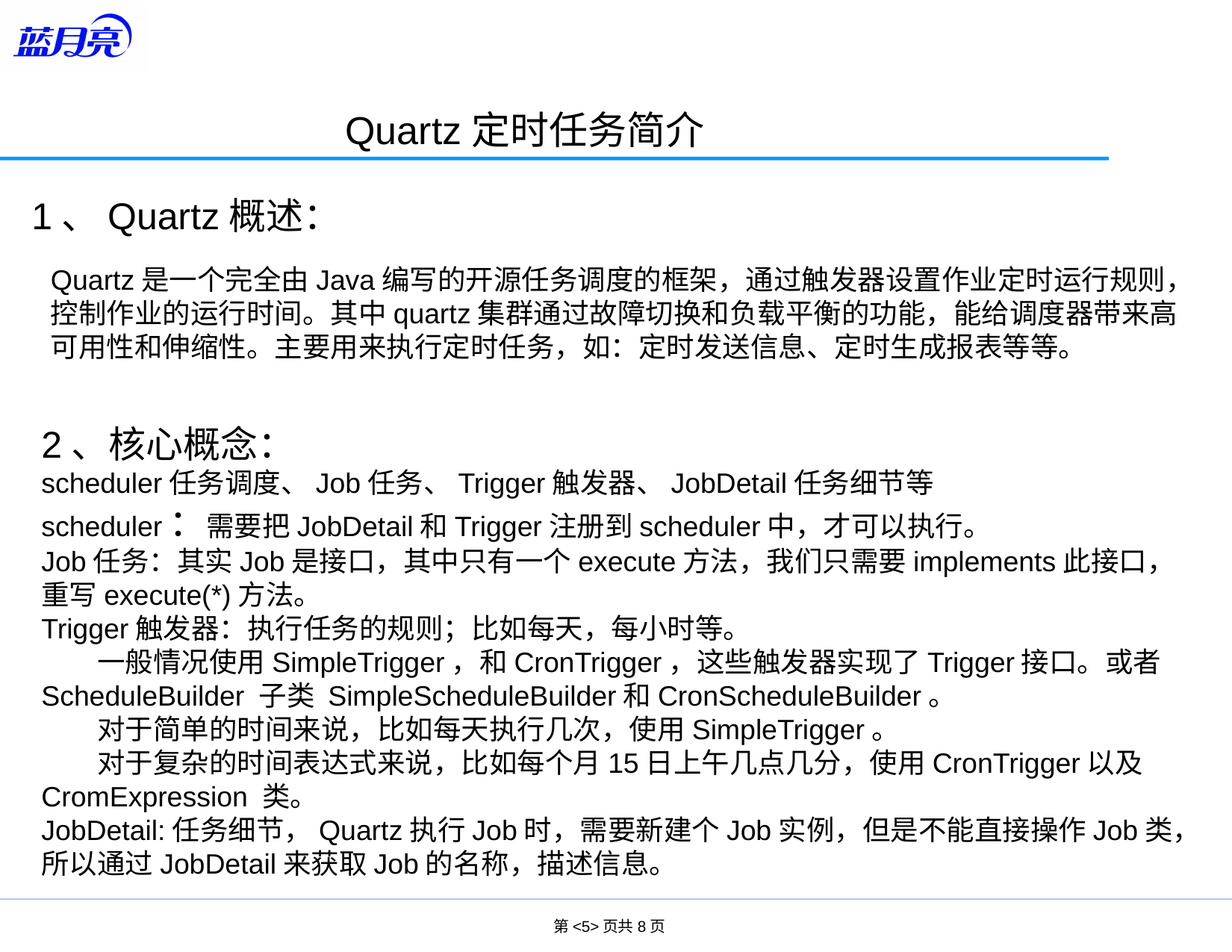

Quartz定时任务简介
1、Quartz概述：
Quartz是一个完全由Java编写的开源任务调度的框架，通过触发器设置作业定时运行规则，控制作业的运行时间。其中quartz集群通过故障切换和负载平衡的功能，能给调度器带来高可用性和伸缩性。主要用来执行定时任务，如：定时发送信息、定时生成报表等等。
2、核心概念：
scheduler任务调度、Job任务、Trigger触发器、JobDetail任务细节等
scheduler：需要把JobDetail和Trigger注册到scheduler中，才可以执行。
Job任务：其实Job是接口，其中只有一个execute方法，我们只需要implements此接口，重写execute(*)方法。
Trigger触发器：执行任务的规则；比如每天，每小时等。
　　一般情况使用SimpleTrigger，和CronTrigger，这些触发器实现了Trigger接口。或者 ScheduleBuilder 子类 SimpleScheduleBuilder和CronScheduleBuilder。
　　对于简单的时间来说，比如每天执行几次，使用SimpleTrigger。
　　对于复杂的时间表达式来说，比如每个月15日上午几点几分，使用CronTrigger以及CromExpression 类。
JobDetail:任务细节，Quartz执行Job时，需要新建个Job实例，但是不能直接操作Job类，所以通过JobDetail来获取Job的名称，描述信息。

第<5>页共8页